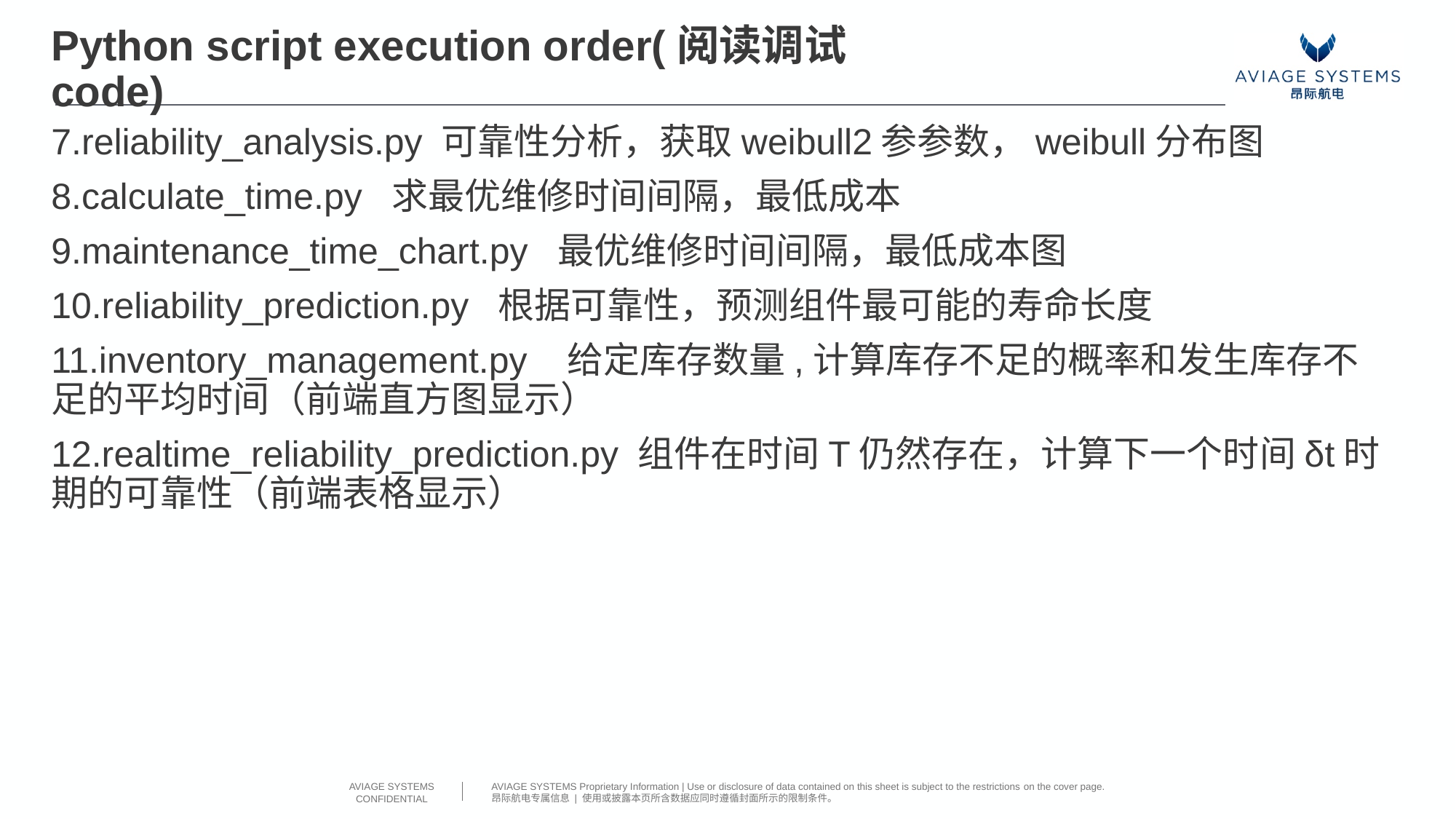

# Python script execution order(阅读调试code)
7.reliability_analysis.py 可靠性分析，获取weibull2参参数，weibull分布图
8.calculate_time.py  求最优维修时间间隔，最低成本
9.maintenance_time_chart.py  最优维修时间间隔，最低成本图
10.reliability_prediction.py  根据可靠性，预测组件最可能的寿命长度
11.inventory_management.py   给定库存数量,计算库存不足的概率和发生库存不足的平均时间（前端直方图显示）
12.realtime_reliability_prediction.py 组件在时间T仍然存在，计算下一个时间δt时期的可靠性（前端表格显示）